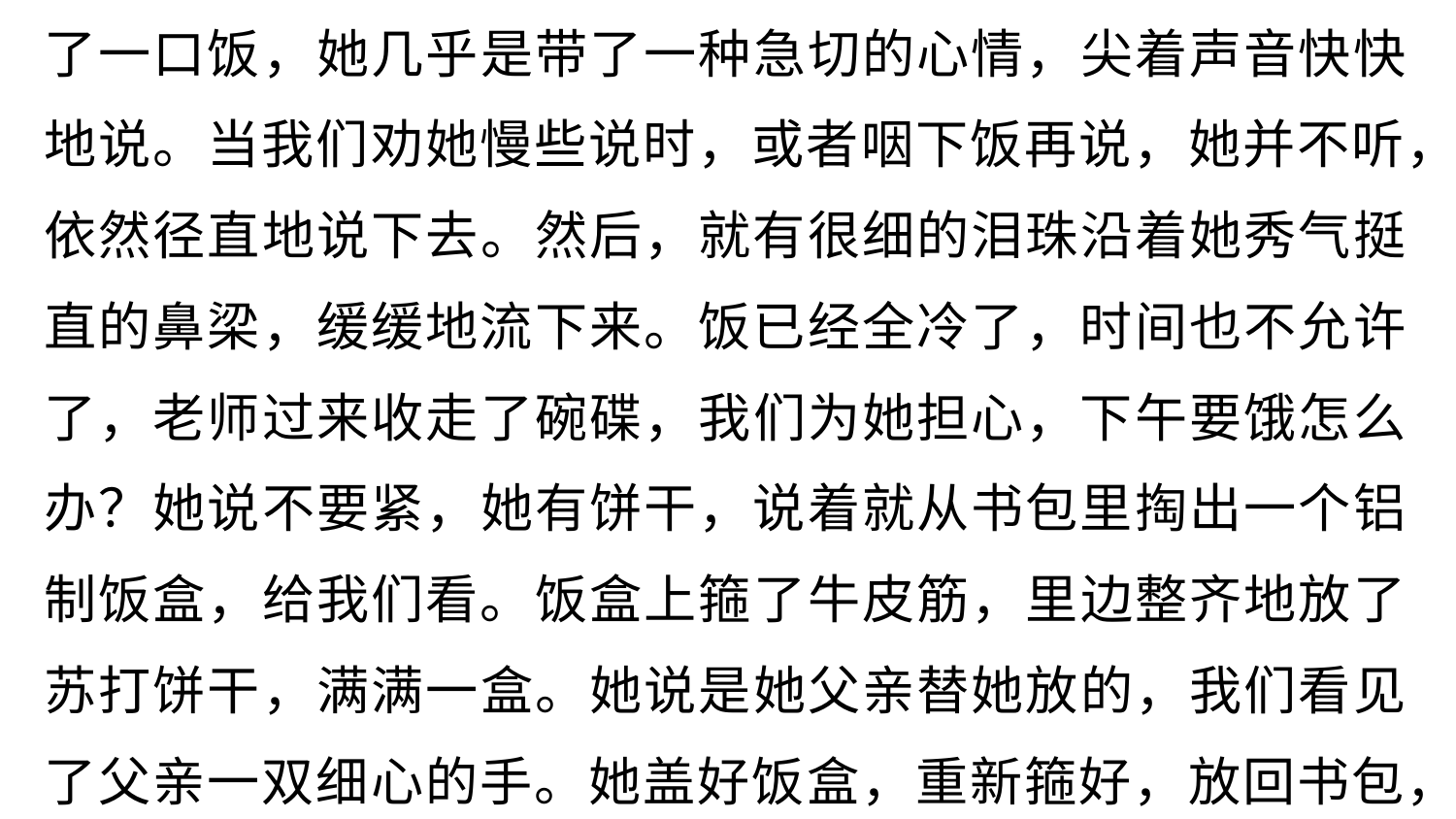

了一口饭，她几乎是带了一种急切的心情，尖着声音快快地说。当我们劝她慢些说时，或者咽下饭再说，她并不听，依然径直地说下去。然后，就有很细的泪珠沿着她秀气挺直的鼻梁，缓缓地流下来。饭已经全冷了，时间也不允许了，老师过来收走了碗碟，我们为她担心，下午要饿怎么办？她说不要紧，她有饼干，说着就从书包里掏出一个铝制饭盒，给我们看。饭盒上箍了牛皮筋，里边整齐地放了苏打饼干，满满一盒。她说是她父亲替她放的，我们看见了父亲一双细心的手。她盖好饭盒，重新箍好，放回书包，